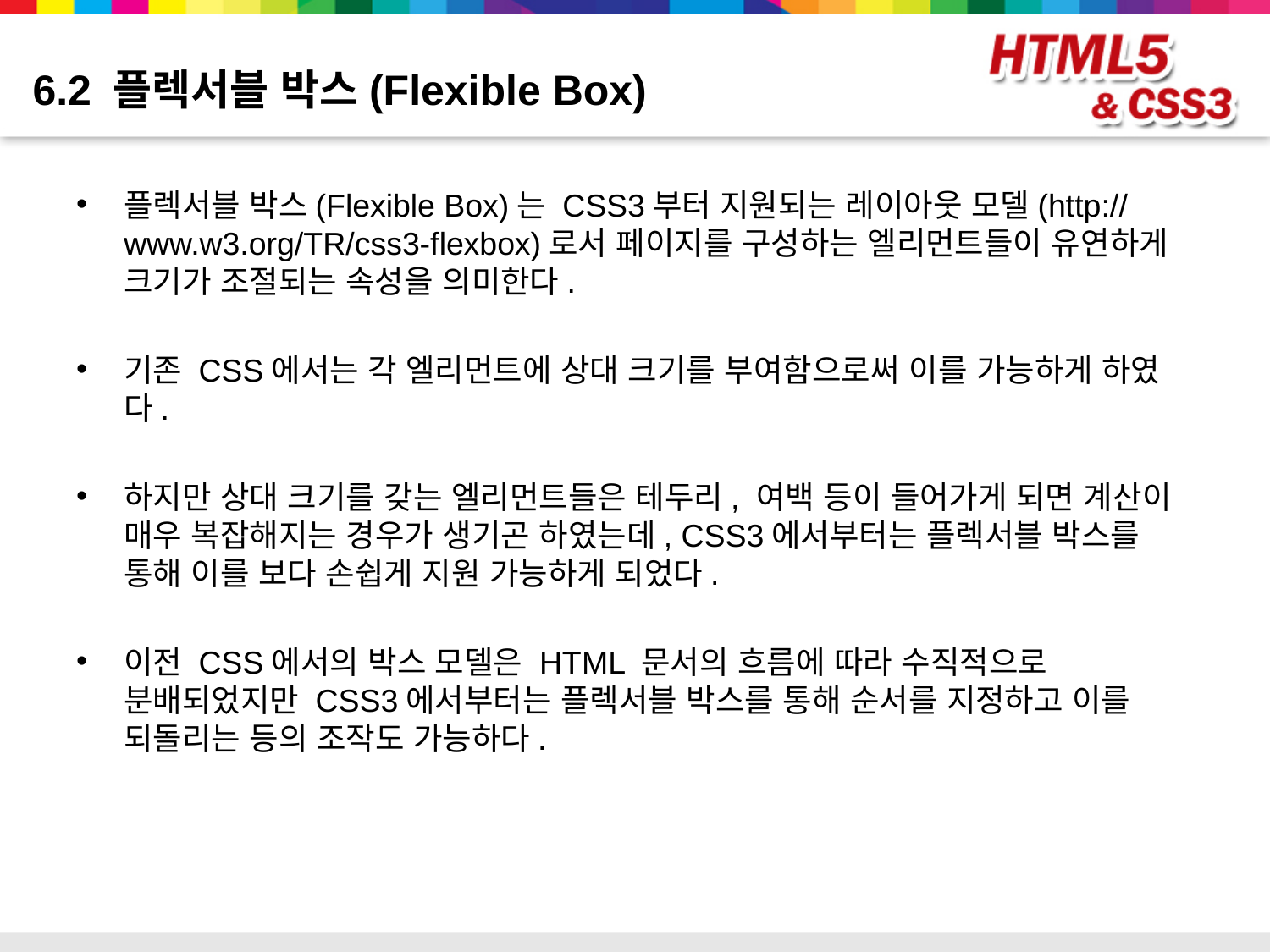

# 6.2 플렉서블 박스(Flexible Box)
플렉서블 박스(Flexible Box)는 CSS3부터 지원되는 레이아웃 모델(http://www.w3.org/TR/css3-flexbox)로서 페이지를 구성하는 엘리먼트들이 유연하게 크기가 조절되는 속성을 의미한다.

기존 CSS에서는 각 엘리먼트에 상대 크기를 부여함으로써 이를 가능하게 하였다.

하지만 상대 크기를 갖는 엘리먼트들은 테두리, 여백 등이 들어가게 되면 계산이 매우 복잡해지는 경우가 생기곤 하였는데, CSS3에서부터는 플렉서블 박스를 통해 이를 보다 손쉽게 지원 가능하게 되었다.

이전 CSS에서의 박스 모델은 HTML 문서의 흐름에 따라 수직적으로 분배되었지만 CSS3에서부터는 플렉서블 박스를 통해 순서를 지정하고 이를 되돌리는 등의 조작도 가능하다.